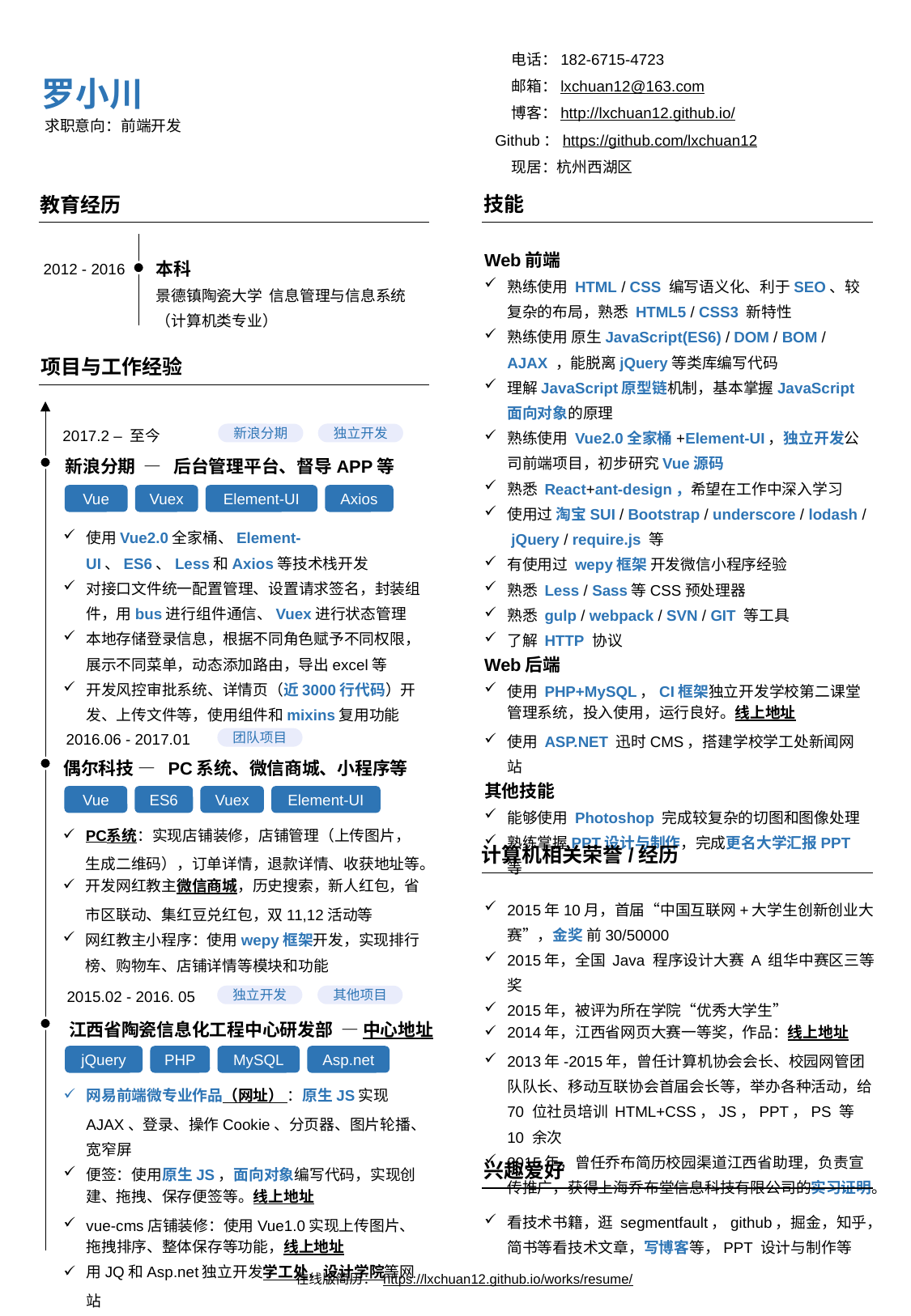

电话：182-6715-4723
       邮箱：lxchuan12@163.com
       博客：http://lxchuan12.github.io/
   Github：https://github.com/lxchuan12
       现居：杭州西湖区
罗小川
求职意向：前端开发
技能
教育经历
Web前端
熟练使用 HTML / CSS 编写语义化、利于SEO、较复杂的布局，熟悉 HTML5 / CSS3 新特性
熟练使用 原生JavaScript(ES6) / DOM / BOM / AJAX ，能脱离jQuery等类库编写代码
理解JavaScript原型链机制，基本掌握JavaScript面向对象的原理
熟练使用 Vue2.0全家桶+Element-UI，独立开发公司前端项目，初步研究Vue源码
熟悉 React+ant-design，希望在工作中深入学习
使用过 淘宝SUI / Bootstrap / underscore / lodash /  jQuery / require.js 等
有使用过 wepy框架 开发微信小程序经验
熟悉 Less / Sass等CSS预处理器
熟悉 gulp / webpack / SVN / GIT 等工具
了解 HTTP 协议
Web后端
使用 PHP+MySQL，CI框架独立开发学校第二课堂管理系统，投入使用，运行良好。线上地址
使用 ASP.NET 迅时CMS，搭建学校学工处新闻网站
其他技能
能够使用 Photoshop 完成较复杂的切图和图像处理
熟练掌握PPT设计与制作，完成更名大学汇报PPT等
本科
景德镇陶瓷大学  信息管理与信息系统
（计算机类专业）
2012 - 2016

项目与工作经验
2017.2 – 至今
新浪分期  —   后台管理平台、督导APP等
Vue
Vuex
Element-UI
Axios
使用Vue2.0全家桶、Element-UI、ES6、Less和Axios等技术栈开发
对接口文件统一配置管理、设置请求签名，封装组件，用bus进行组件通信、Vuex进行状态管理
本地存储登录信息，根据不同角色赋予不同权限，展示不同菜单，动态添加路由，导出excel等
开发风控审批系统、详情页（近3000行代码）开发、上传文件等，使用组件和mixins复用功能
新浪分期
独立开发

2016.06 - 2017.01
团队项目
偶尔科技 —  PC系统、微信商城、小程序等

Vue
ES6
Vuex
Element-UI
PC系统：实现店铺装修，店铺管理（上传图片，生成二维码），订单详情，退款详情、收获地址等。
开发网红教主微信商城，历史搜索，新人红包，省市区联动、集红豆兑红包，双11,12活动等
网红教主小程序：使用wepy框架开发，实现排行榜、购物车、店铺详情等模块和功能
计算机相关荣誉/经历
2015年10月，首届“中国互联网+大学生创新创业大赛”，金奖 前30/50000
2015年，全国 Java 程序设计大赛 A 组华中赛区三等奖
2015年，被评为所在学院“优秀大学生”
2014年，江西省网页大赛一等奖，作品：线上地址
2013年-2015年，曾任计算机协会会长、校园网管团队队长、移动互联协会首届会长等，举办各种活动，给 70 位社员培训 HTML+CSS，JS，PPT，PS 等 10 余次
2015年，曾任乔布简历校园渠道江西省助理，负责宣传推广，获得上海乔布堂信息科技有限公司的实习证明。
2015.02 - 2016. 05

独立开发
其他项目
江西省陶瓷信息化工程中心研发部  — 中心地址
jQuery
PHP
MySQL
Asp.net
网易前端微专业作品（网址） ：原生JS实现AJAX、登录、操作Cookie、分页器、图片轮播、宽窄屏
便签：使用原生JS，面向对象编写代码，实现创建、拖拽、保存便签等。线上地址
vue-cms店铺装修：使用Vue1.0实现上传图片、拖拽排序、整体保存等功能，线上地址
用JQ和Asp.net独立开发学工处、设计学院等网站

兴趣爱好
看技术书籍，逛 segmentfault，github，掘金，知乎，简书等看技术文章，写博客等，PPT 设计与制作等
在线版简历： https://lxchuan12.github.io/works/resume/